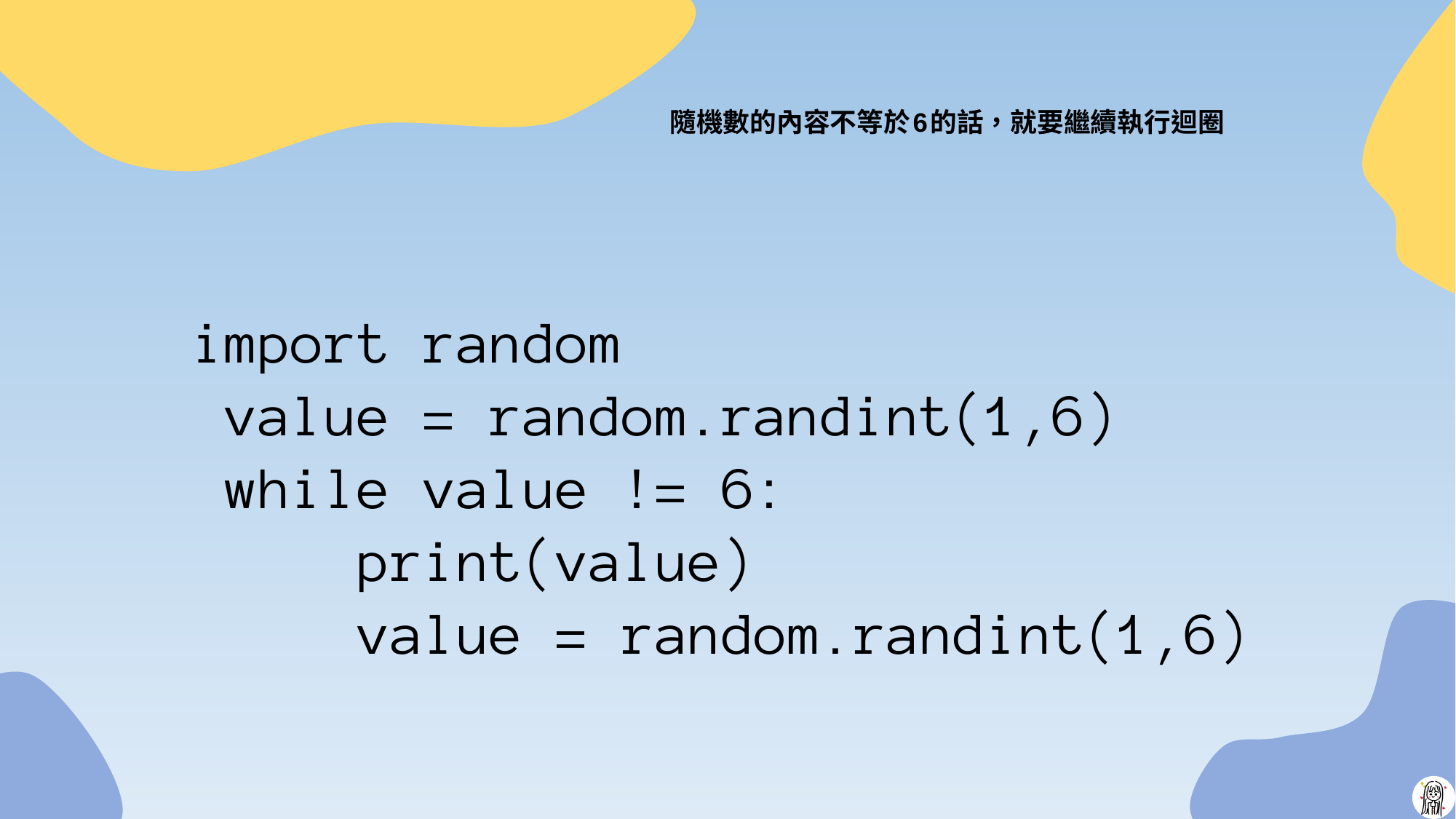

# 隨機數的內容不等於6的話，就要繼續執行迴圈
import random
 value = random.randint(1,6)
 while value != 6:
     print(value)
     value = random.randint(1,6)
51